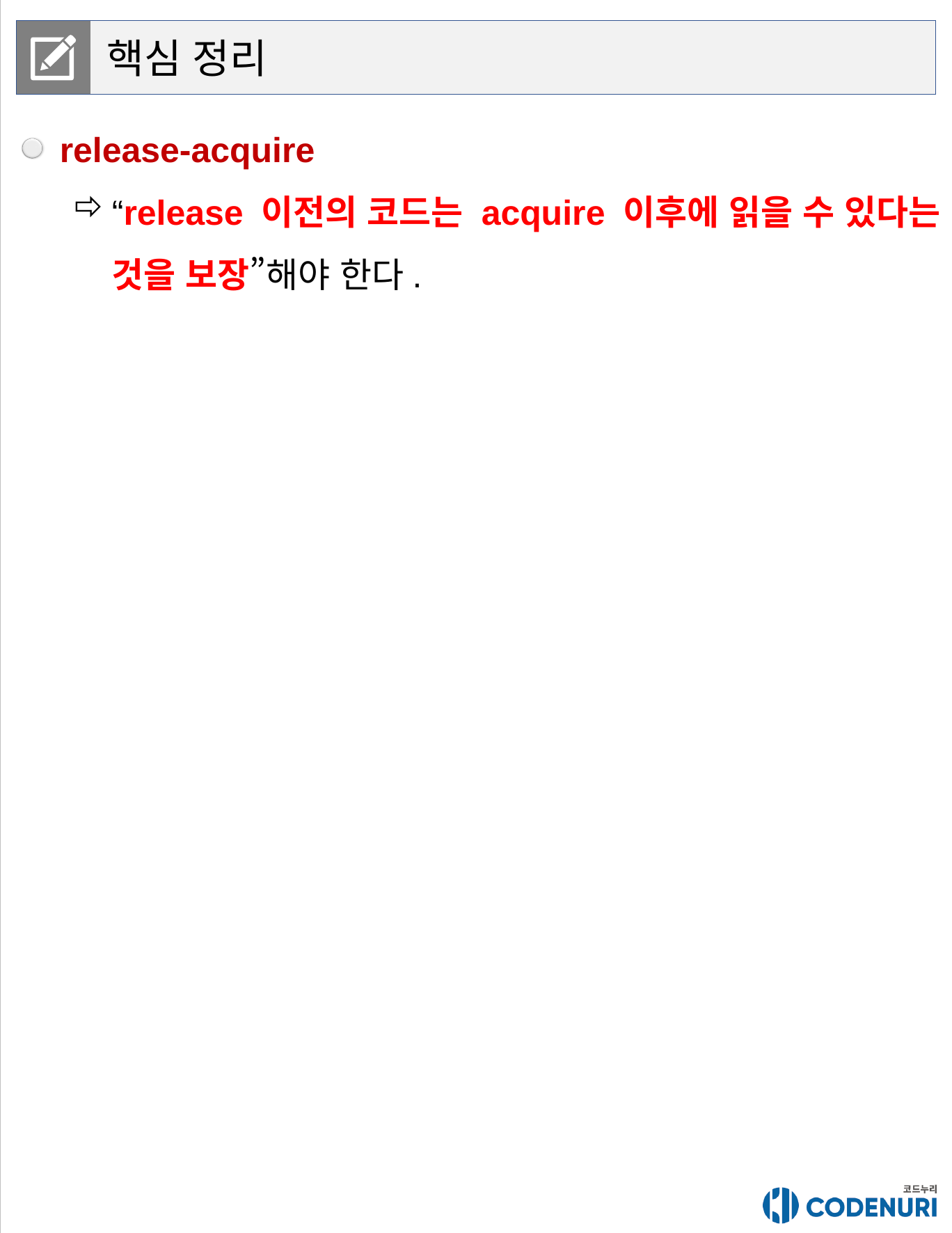

핵심 정리

release-acquire
“release 이전의 코드는 acquire 이후에 읽을 수 있다는 것을 보장”해야 한다.